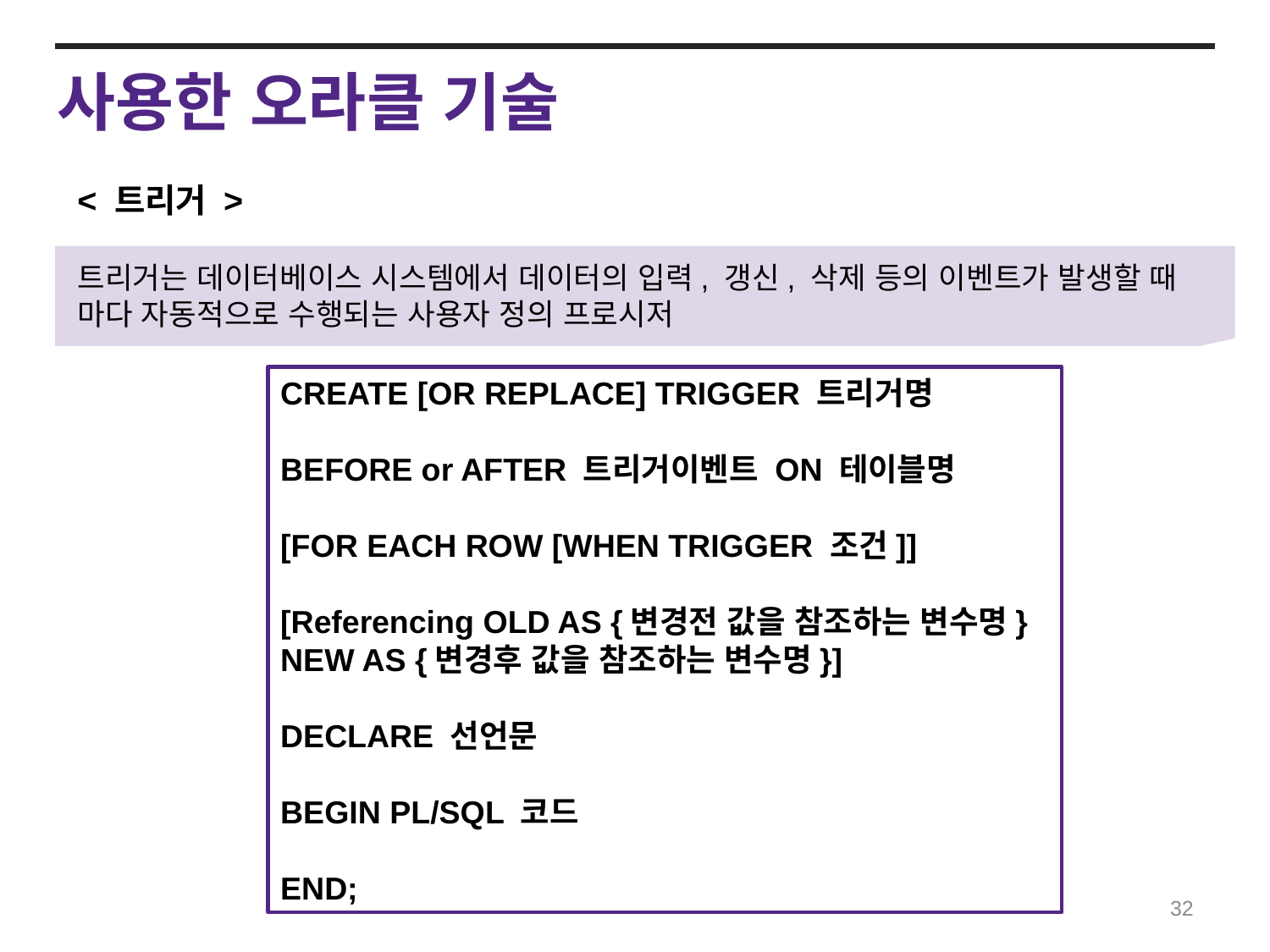

사용한 오라클 기술
< 트리거 >

트리거는 데이터베이스 시스템에서 데이터의 입력, 갱신, 삭제 등의 이벤트가 발생할 때 마다 자동적으로 수행되는 사용자 정의 프로시저
CREATE [OR REPLACE] TRIGGER 트리거명

BEFORE or AFTER 트리거이벤트 ON 테이블명

[FOR EACH ROW [WHEN TRIGGER 조건]]

[Referencing OLD AS {변경전 값을 참조하는 변수명} NEW AS {변경후 값을 참조하는 변수명}]

DECLARE 선언문

BEGIN PL/SQL 코드

END;
32